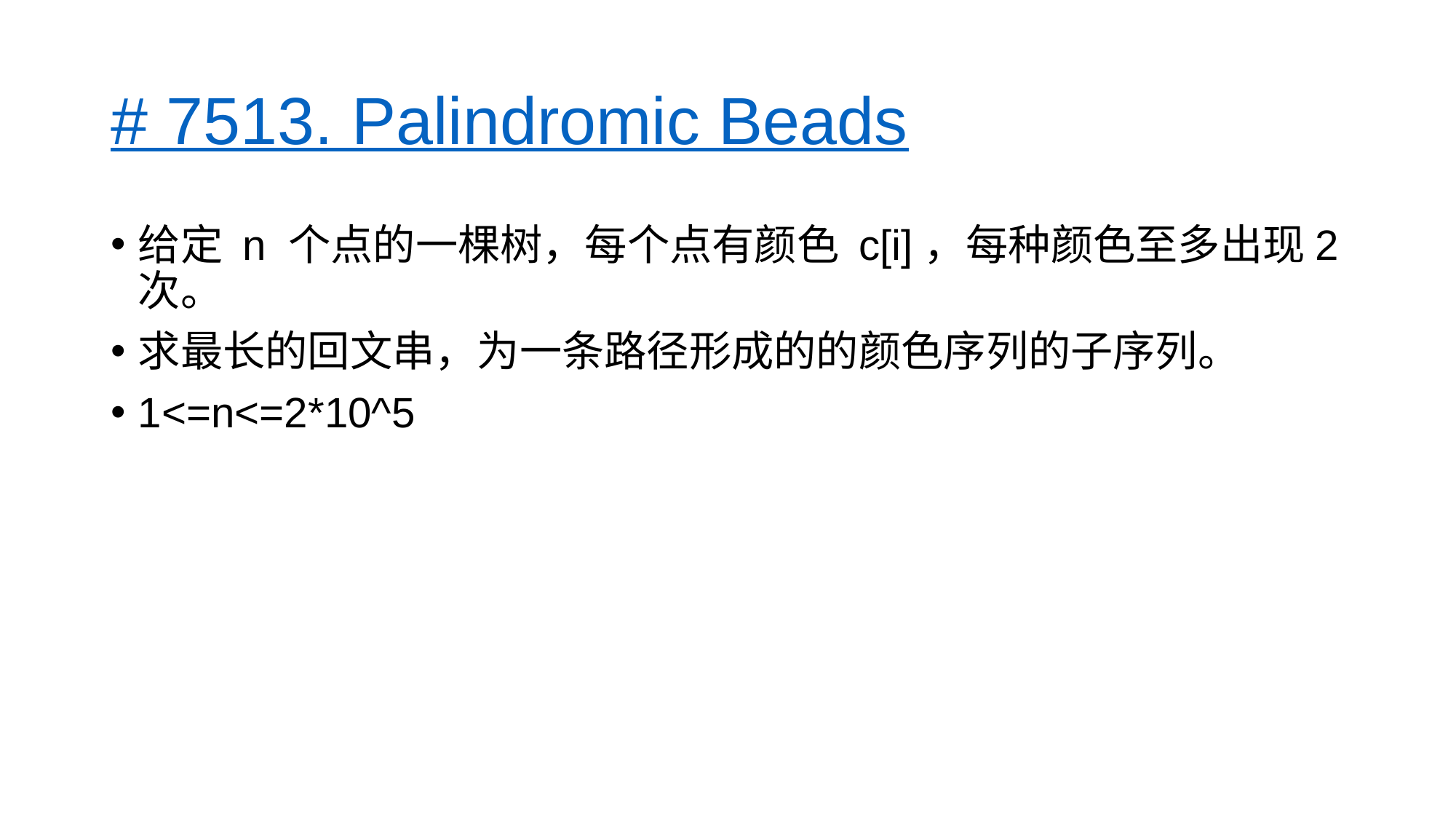

# # 7513. Palindromic Beads
给定 n 个点的一棵树，每个点有颜色 c[i]，每种颜色至多出现2次。
求最长的回文串，为一条路径形成的的颜色序列的子序列。
1<=n<=2*10^5